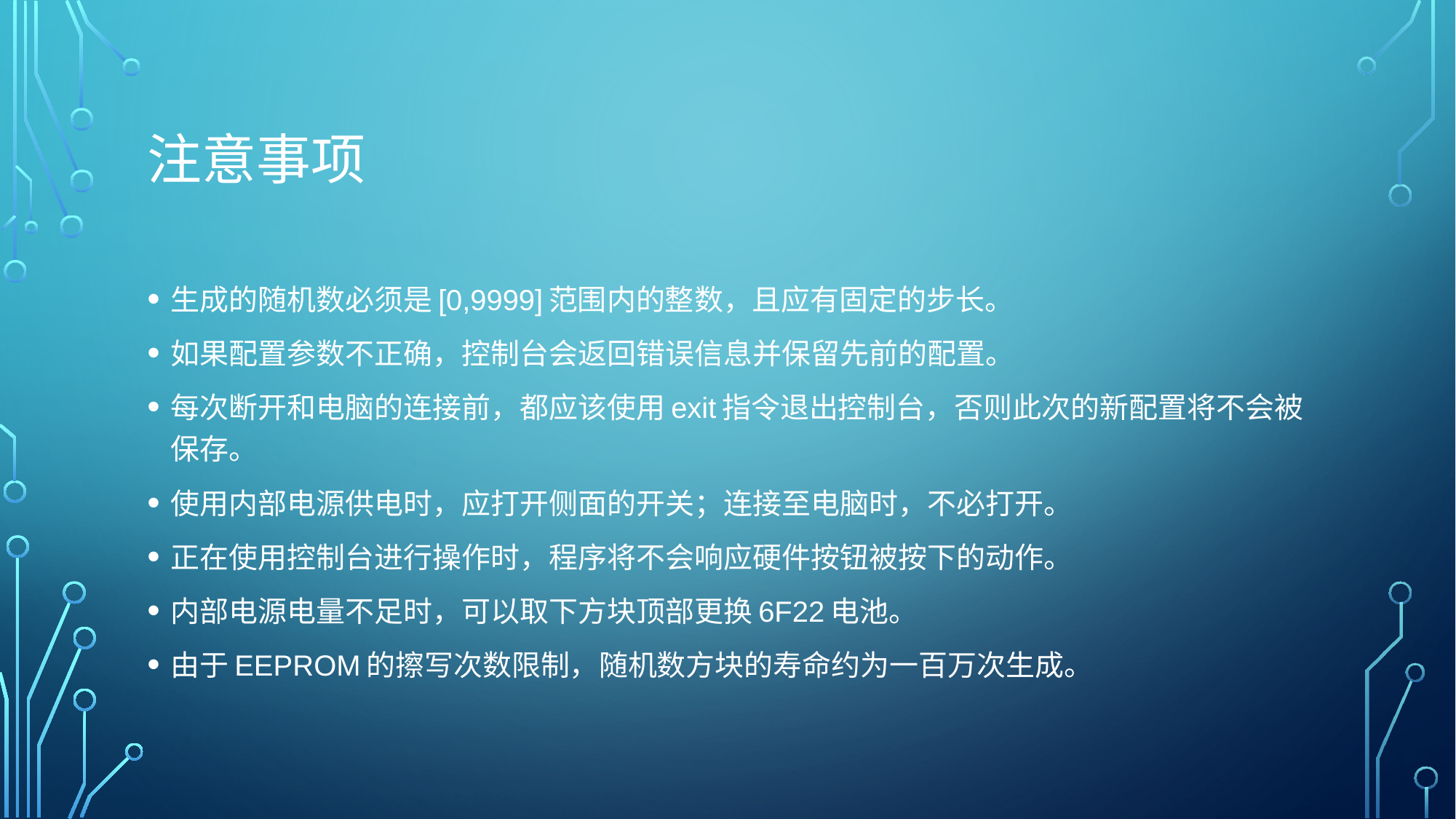

# 注意事项
生成的随机数必须是[0,9999]范围内的整数，且应有固定的步长。
如果配置参数不正确，控制台会返回错误信息并保留先前的配置。
每次断开和电脑的连接前，都应该使用exit指令退出控制台，否则此次的新配置将不会被保存。
使用内部电源供电时，应打开侧面的开关；连接至电脑时，不必打开。
正在使用控制台进行操作时，程序将不会响应硬件按钮被按下的动作。
内部电源电量不足时，可以取下方块顶部更换6F22电池。
由于EEPROM的擦写次数限制，随机数方块的寿命约为一百万次生成。